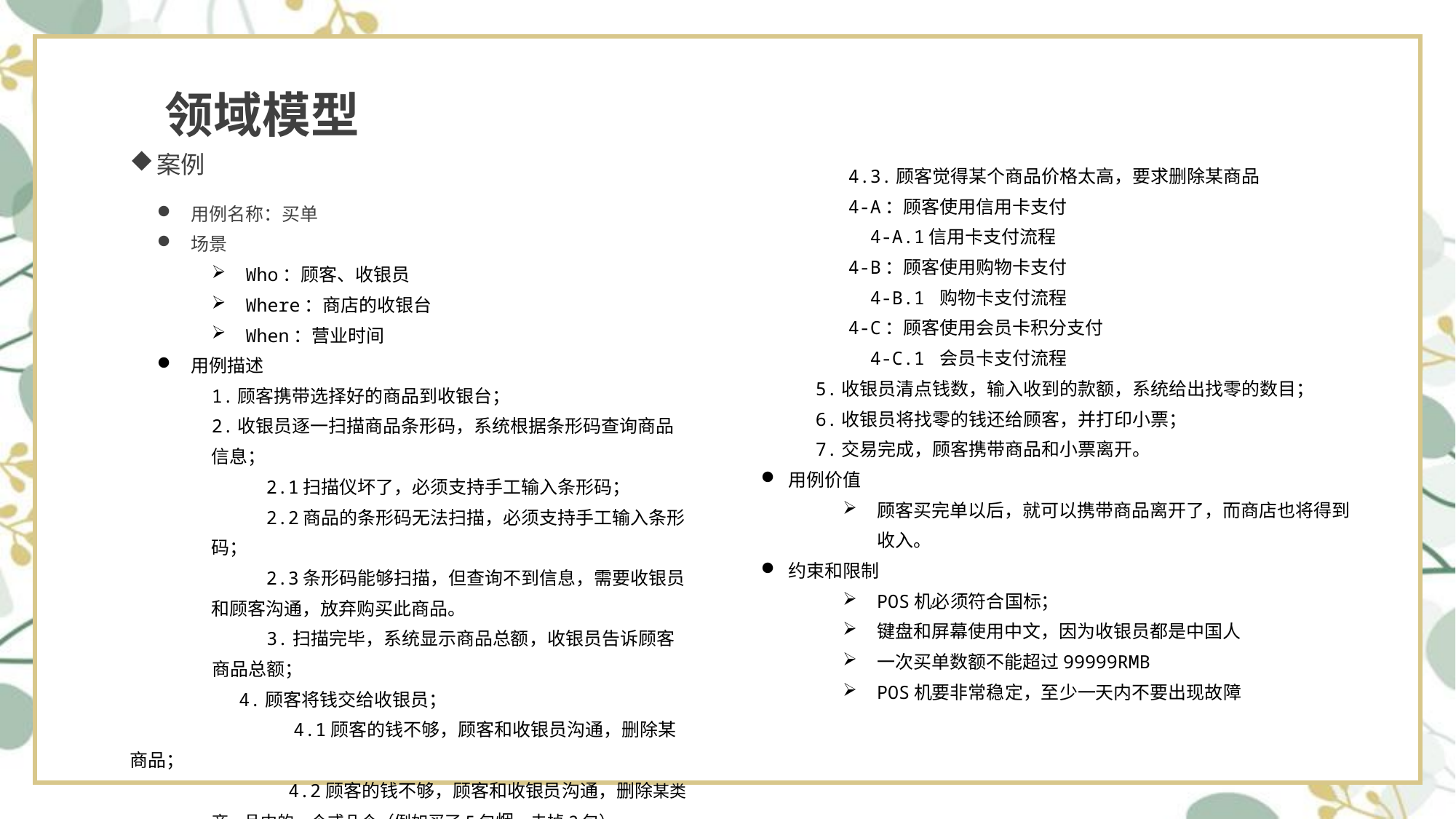

# 领域模型
案例
用例名称：买单
场景
Who：顾客、收银员
Where：商店的收银台
When：营业时间
用例描述
1.顾客携带选择好的商品到收银台；
2.收银员逐一扫描商品条形码，系统根据条形码查询商品信息；
     2.1扫描仪坏了，必须支持手工输入条形码；
     2.2商品的条形码无法扫描，必须支持手工输入条形码；
     2.3条形码能够扫描，但查询不到信息，需要收银员和顾客沟通，放弃购买此商品。
          3.扫描完毕，系统显示商品总额，收银员告诉顾客商品总额；
          4.顾客将钱交给收银员；
               4.1顾客的钱不够，顾客和收银员沟通，删除某商品；
            4.2顾客的钱不够，顾客和收银员沟通，删除某类商    品中的一个或几个（例如买了5包烟，去掉2包）

        4.3.顾客觉得某个商品价格太高，要求删除某商品
        4-A：顾客使用信用卡支付
	4-A.1信用卡支付流程
        4-B：顾客使用购物卡支付
	4-B.1 购物卡支付流程
        4-C：顾客使用会员卡积分支付
	4-C.1 会员卡支付流程
     5.收银员清点钱数，输入收到的款额，系统给出找零的数目；
     6.收银员将找零的钱还给顾客，并打印小票；
     7.交易完成，顾客携带商品和小票离开。
用例价值
顾客买完单以后，就可以携带商品离开了，而商店也将得到收入。
约束和限制
POS机必须符合国标；
键盘和屏幕使用中文，因为收银员都是中国人
一次买单数额不能超过99999RMB
POS机要非常稳定，至少一天内不要出现故障